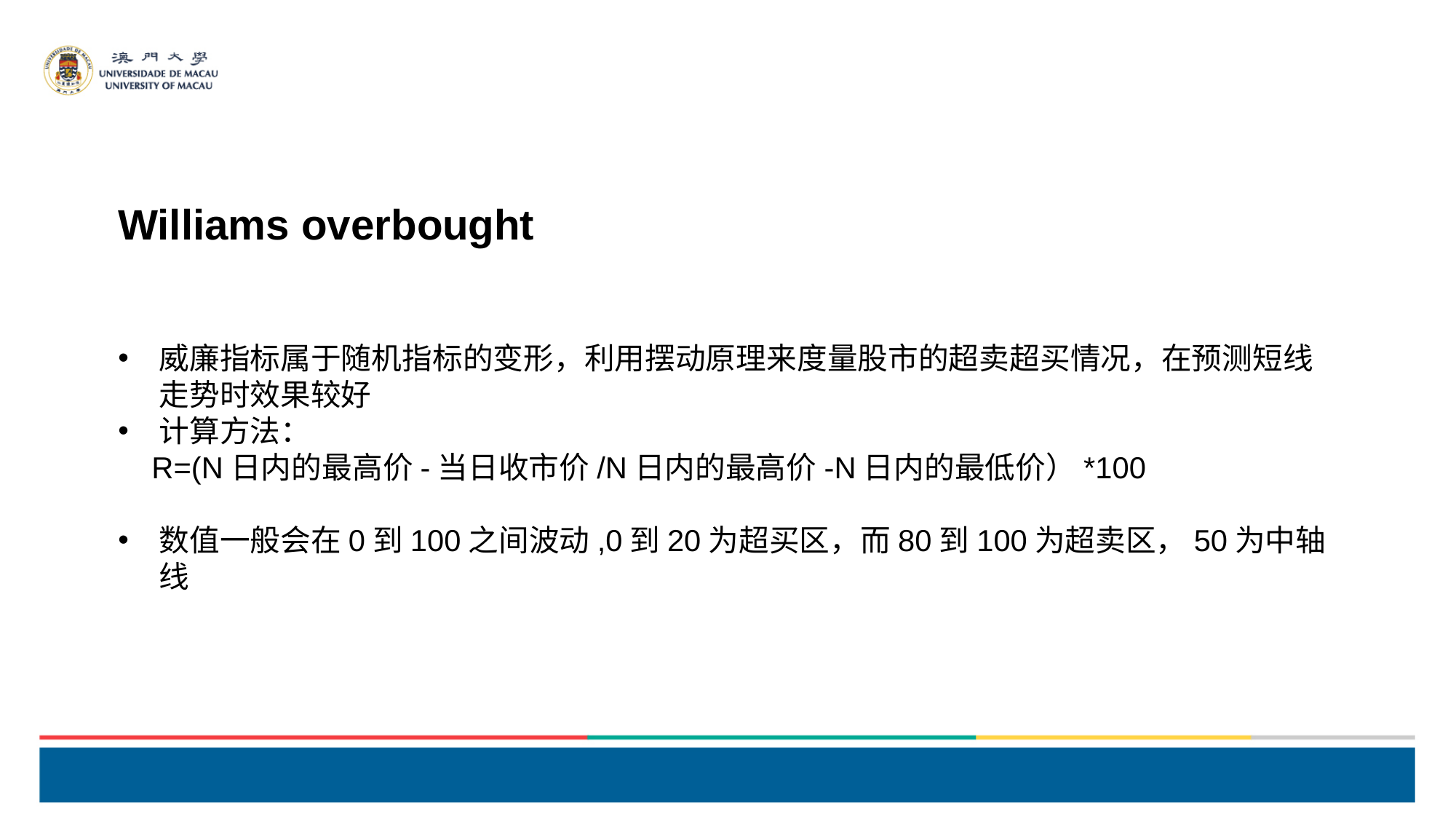

Williams overbought

威廉指标属于随机指标的变形，利用摆动原理来度量股市的超卖超买情况，在预测短线走势时效果较好
计算方法：
    R=(N日内的最高价-当日收市价/N日内的最高价-N日内的最低价）*100

数值一般会在0到100之间波动,0到20为超买区，而80到100为超卖区，50为中轴线